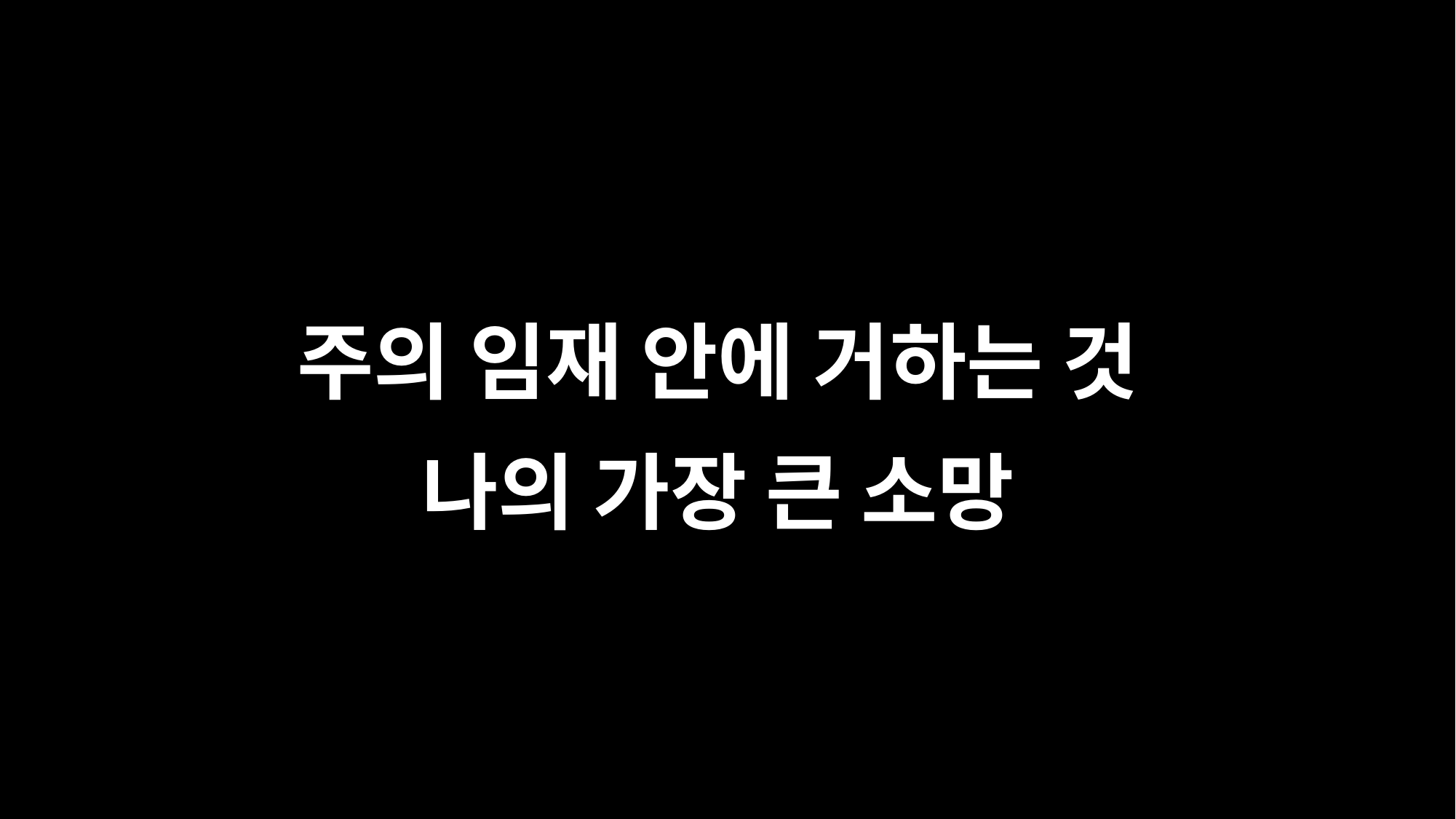

주의 임재 안에 거하는 것
나의 가장 큰 소망